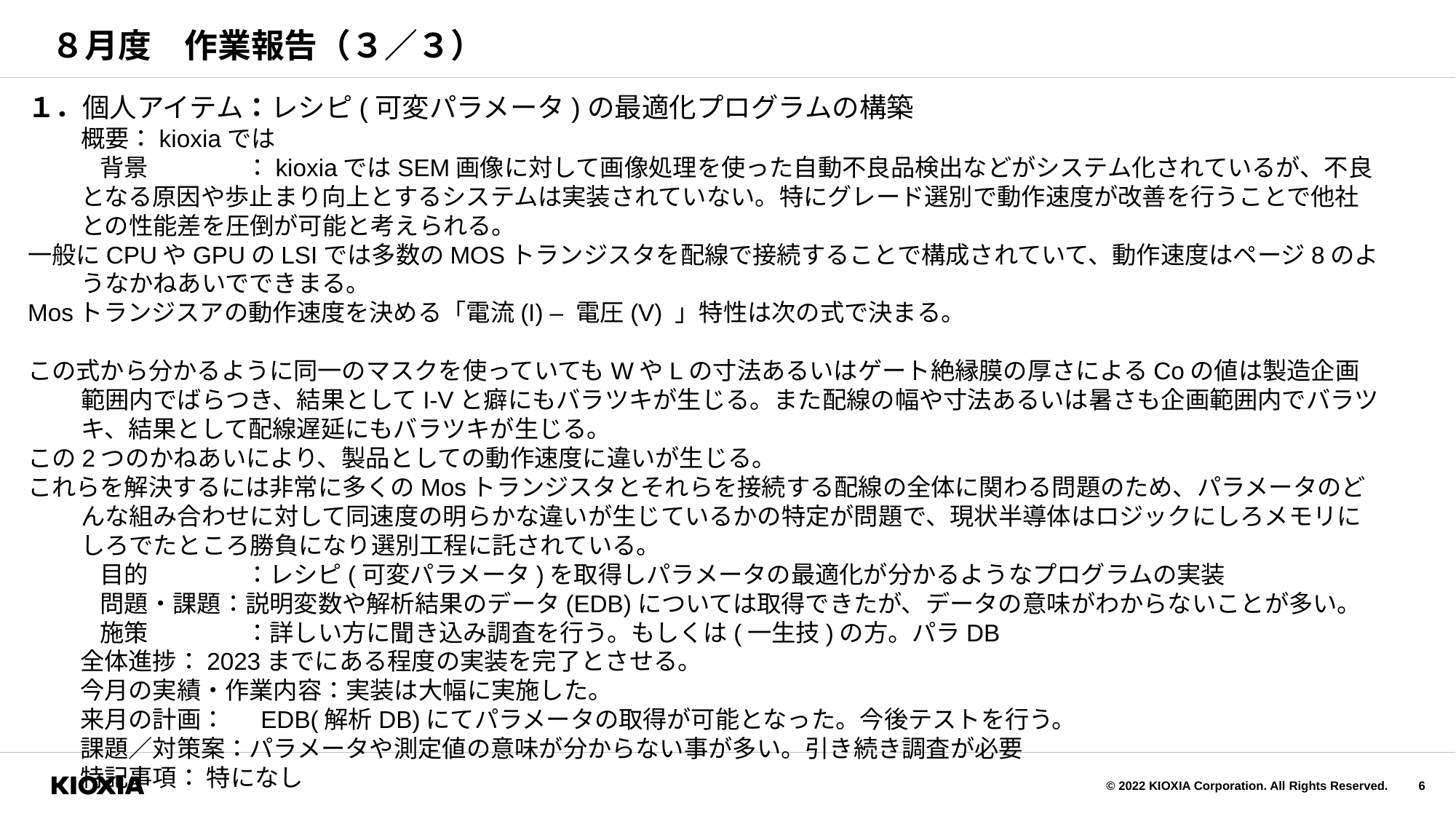

# ８月度　作業報告（３／３）
１．個人アイテム：レシピ(可変パラメータ)の最適化プログラムの構築
概要：kioxiaでは
　　　背景　　　　：kioxiaではSEM画像に対して画像処理を使った自動不良品検出などがシステム化されているが、不良となる原因や歩止まり向上とするシステムは実装されていない。特にグレード選別で動作速度が改善を行うことで他社との性能差を圧倒が可能と考えられる。
一般にCPUやGPUのLSIでは多数のMOSトランジスタを配線で接続することで構成されていて、動作速度はページ8のようなかねあいでできまる。
Mosトランジスアの動作速度を決める「電流(I) – 電圧(V) 」特性は次の式で決まる。

この式から分かるように同一のマスクを使っていてもWやLの寸法あるいはゲート絶縁膜の厚さによるCoの値は製造企画範囲内でばらつき、結果としてI-Vと癖にもバラツキが生じる。また配線の幅や寸法あるいは暑さも企画範囲内でバラツキ、結果として配線遅延にもバラツキが生じる。
この2つのかねあいにより、製品としての動作速度に違いが生じる。
これらを解決するには非常に多くのMosトランジスタとそれらを接続する配線の全体に関わる問題のため、パラメータのどんな組み合わせに対して同速度の明らかな違いが生じているかの特定が問題で、現状半導体はロジックにしろメモリにしろでたところ勝負になり選別工程に託されている。
　　　目的　　　　：レシピ(可変パラメータ)を取得しパラメータの最適化が分かるようなプログラムの実装
　　　問題・課題：説明変数や解析結果のデータ(EDB)については取得できたが、データの意味がわからないことが多い。
　　　施策　　　　：詳しい方に聞き込み調査を行う。もしくは(一生技)の方。パラDB
全体進捗：2023までにある程度の実装を完了とさせる。
今月の実績・作業内容：実装は大幅に実施した。
来月の計画：　 EDB(解析DB)にてパラメータの取得が可能となった。今後テストを行う。
課題／対策案：パラメータや測定値の意味が分からない事が多い。引き続き調査が必要
特記事項： 特になし